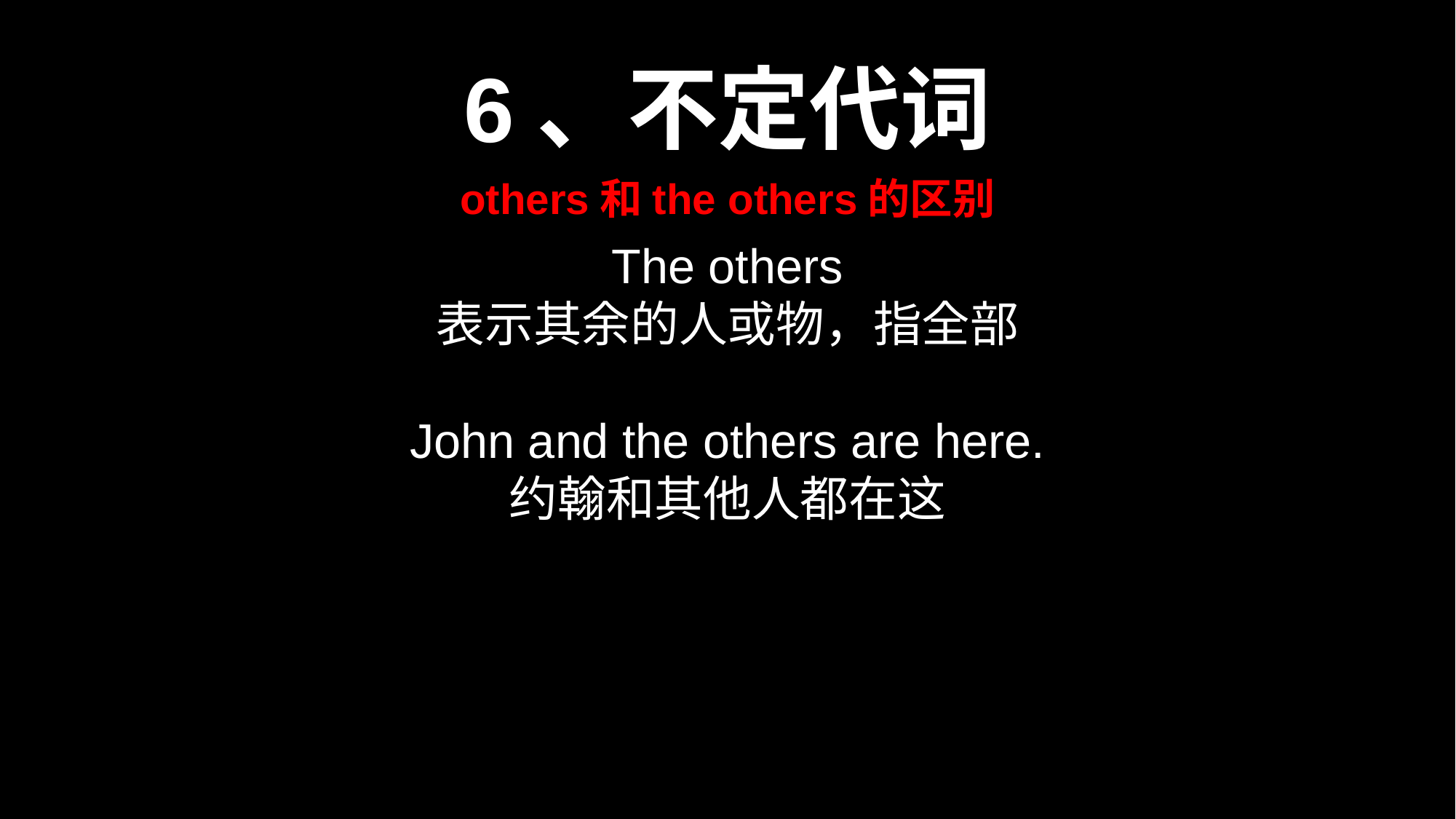

6、不定代词
others和the others的区别
The others
表示其余的人或物，指全部

John and the others are here.
约翰和其他人都在这